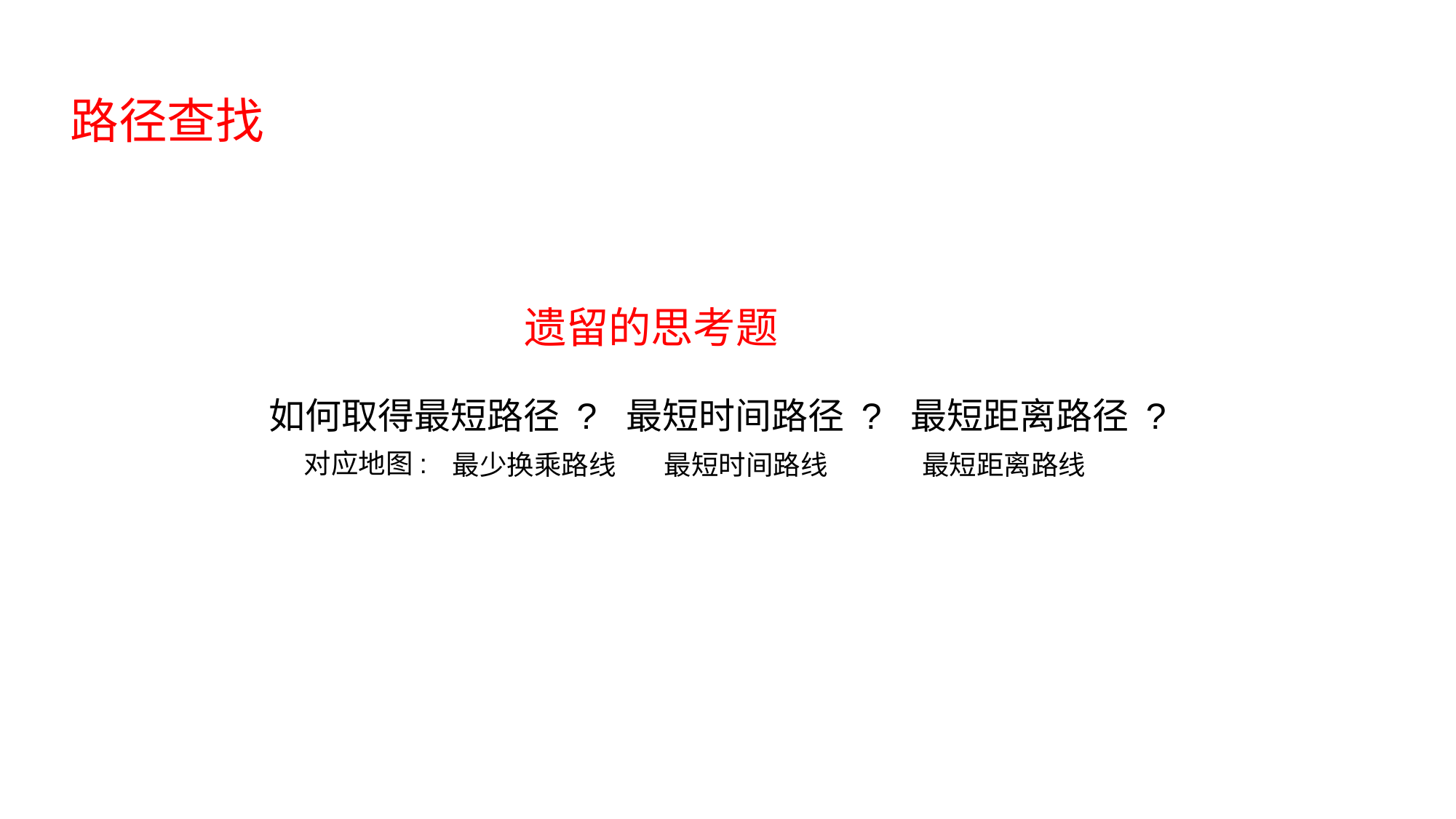

# 路径查找
遗留的思考题
如何取得最短路径 ?  最短时间路径 ?  最短距离路径 ?
对应地图:
最少换乘路线
最短时间路线
最短距离路线